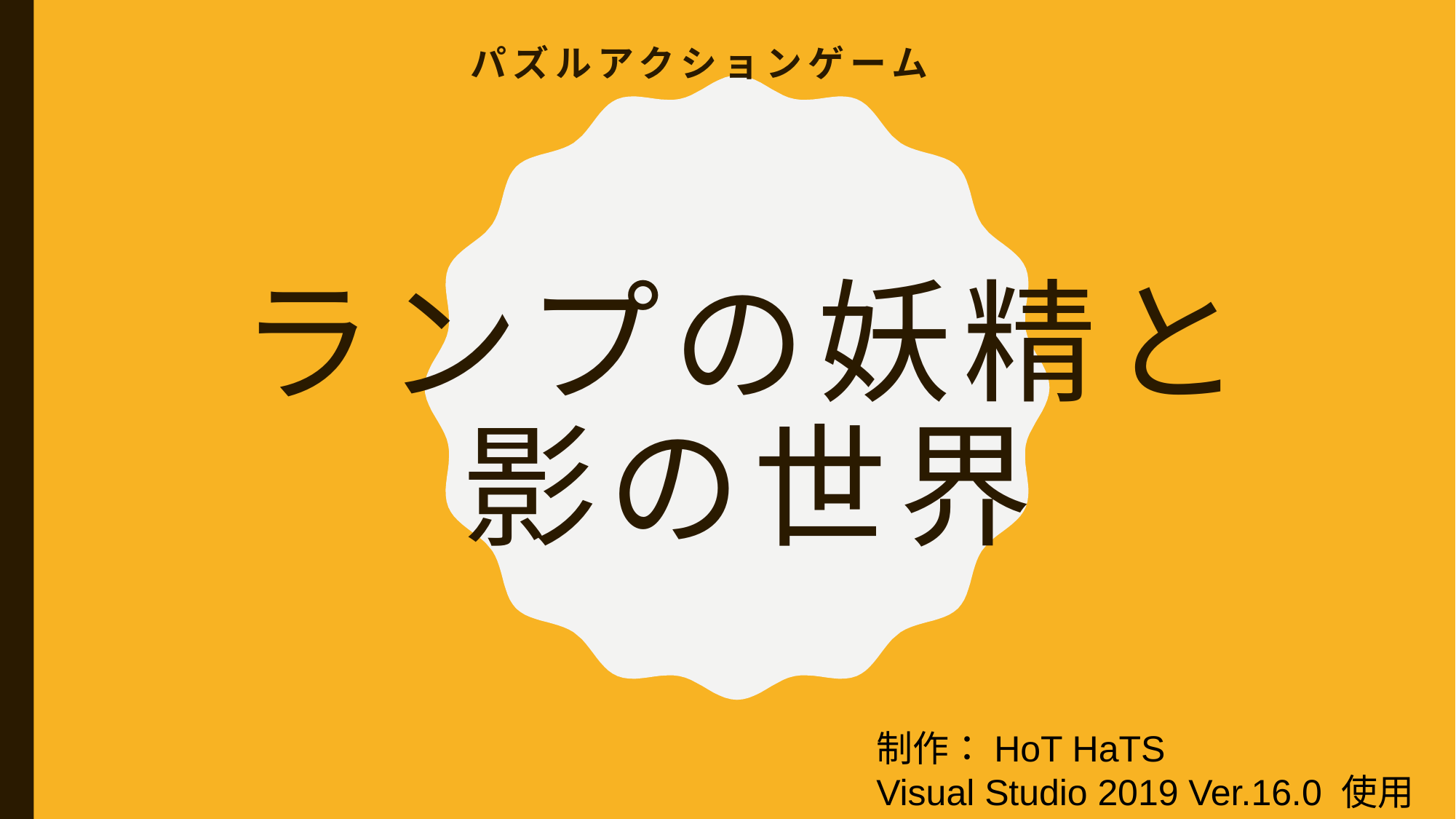

パズルアクションゲーム
# ランプの妖精と 影の世界
制作：HoT HaTS
Visual Studio 2019 Ver.16.0 使用